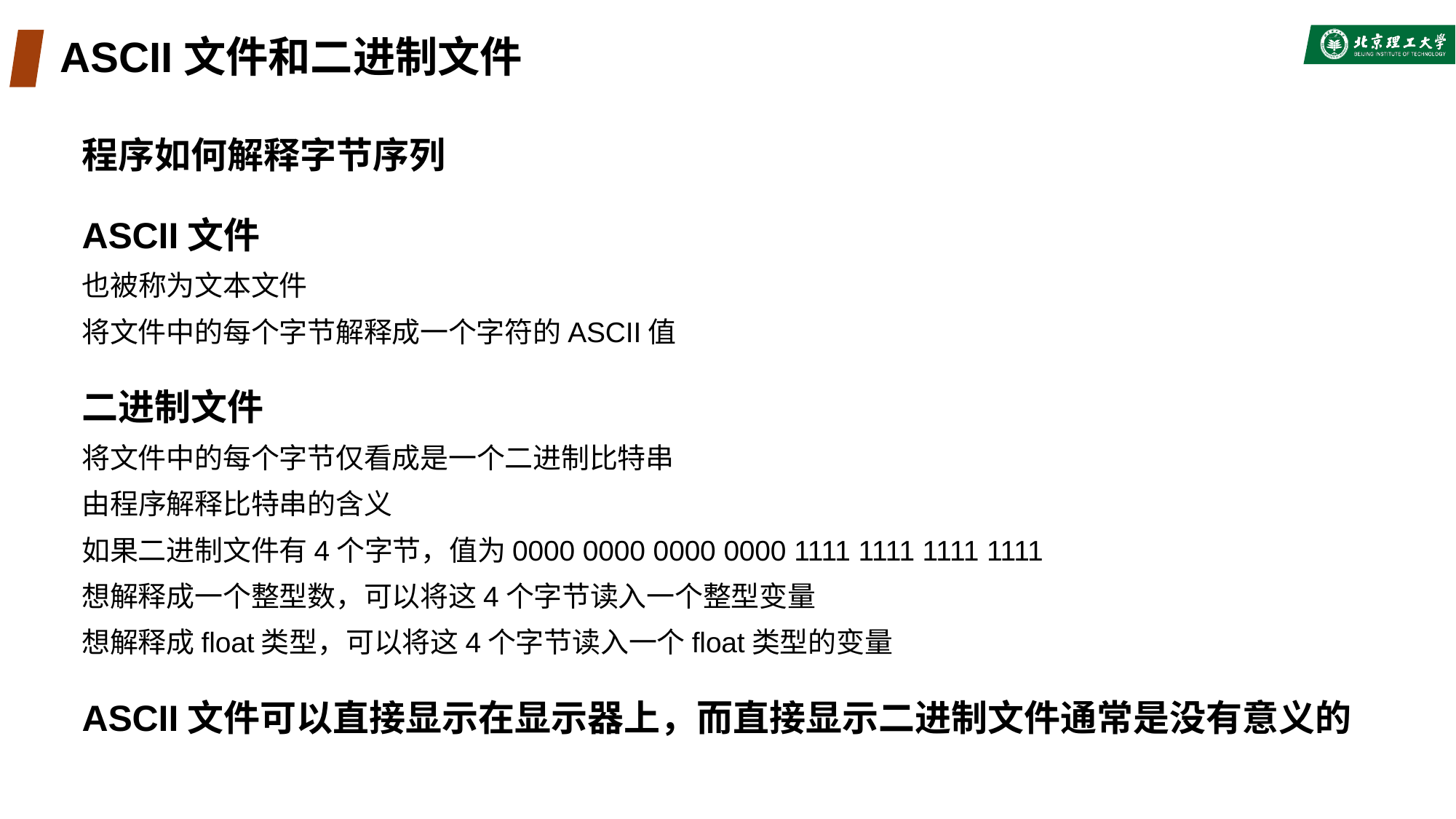

# ASCII文件和二进制文件
程序如何解释字节序列
ASCII文件
也被称为文本文件
将文件中的每个字节解释成一个字符的ASCII值
二进制文件
将文件中的每个字节仅看成是一个二进制比特串
由程序解释比特串的含义
如果二进制文件有4个字节，值为0000 0000 0000 0000 1111 1111 1111 1111
想解释成一个整型数，可以将这4个字节读入一个整型变量
想解释成float类型，可以将这4个字节读入一个float类型的变量
ASCII文件可以直接显示在显示器上，而直接显示二进制文件通常是没有意义的